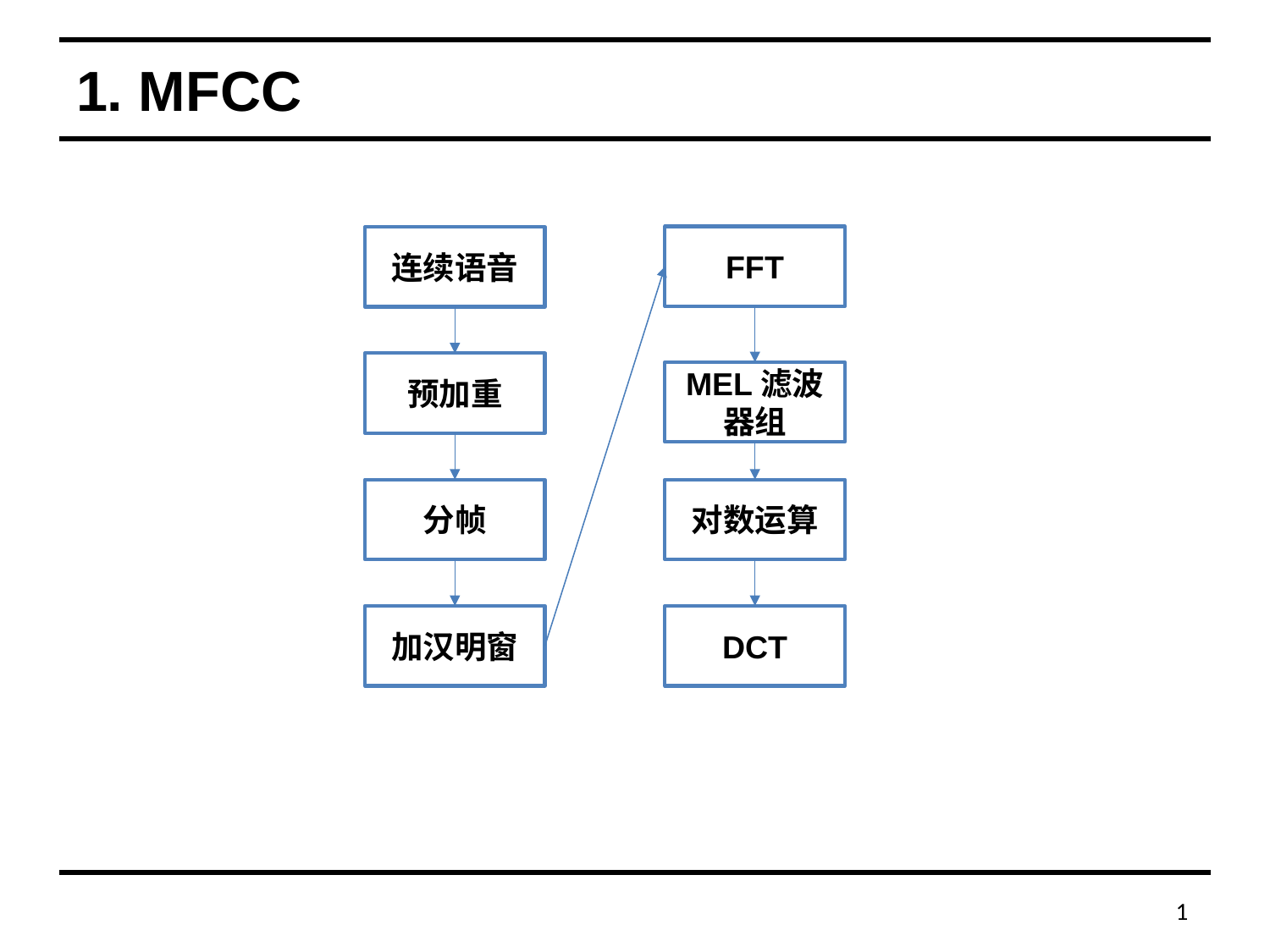

# 1. MFCC
FFT
连续语音
预加重
MEL滤波器组
分帧
对数运算
加汉明窗
DCT